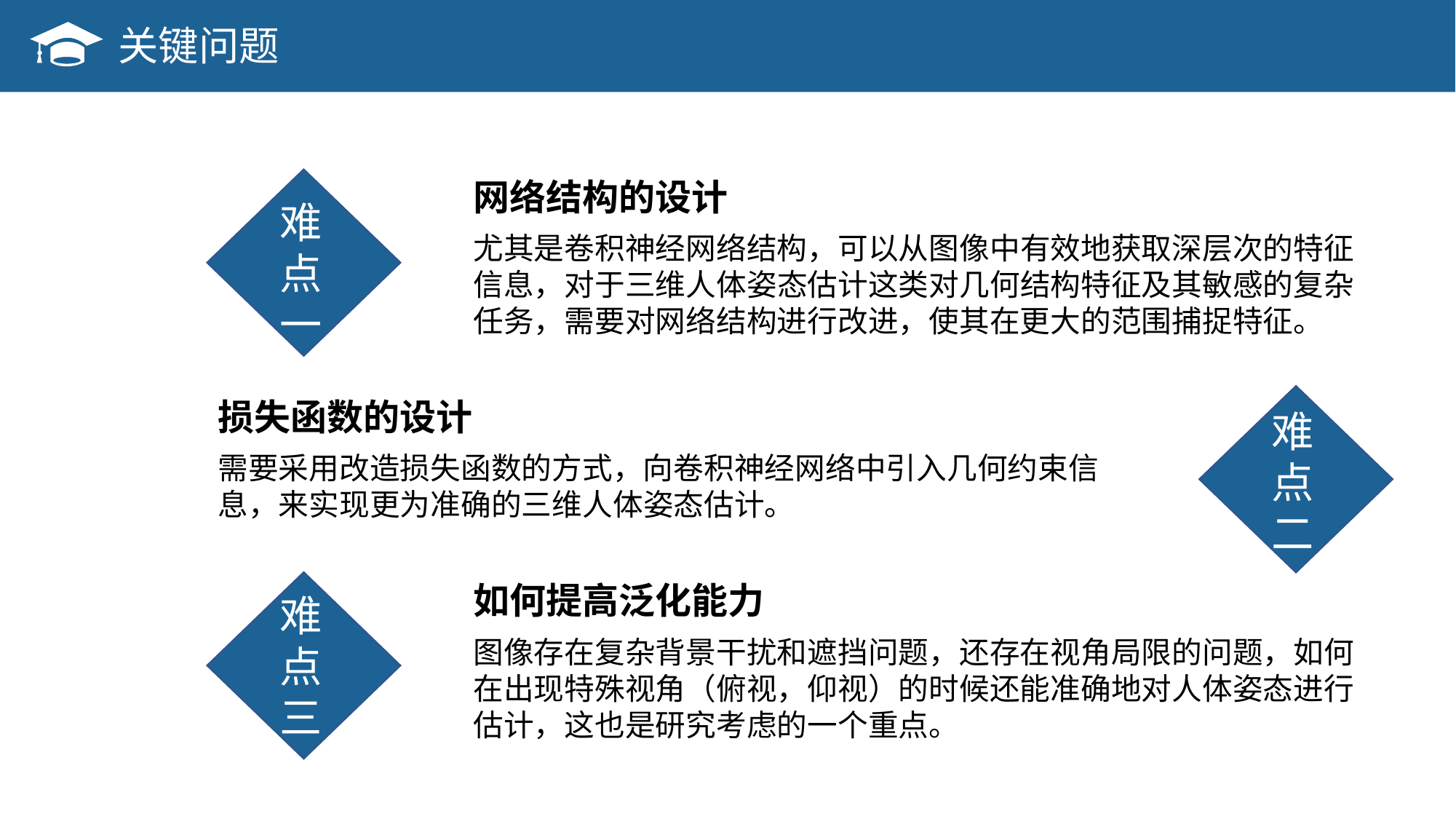

关键问题

网络结构的设计

难点 一
尤其是卷积神经网络结构，可以从图像中有效地获取深层次的特征信息，对于三维人体姿态估计这类对几何结构特征及其敏感的复杂任务，需要对网络结构进行改进，使其在更大的范围捕捉特征。

损失函数的设计
难点 二
需要采用改造损失函数的方式，向卷积神经网络中引入几何约束信息，来实现更为准确的三维人体姿态估计。

如何提高泛化能力
难点 三
图像存在复杂背景干扰和遮挡问题，还存在视角局限的问题，如何在出现特殊视角（俯视，仰视）的时候还能准确地对人体姿态进行估计，这也是研究考虑的一个重点。